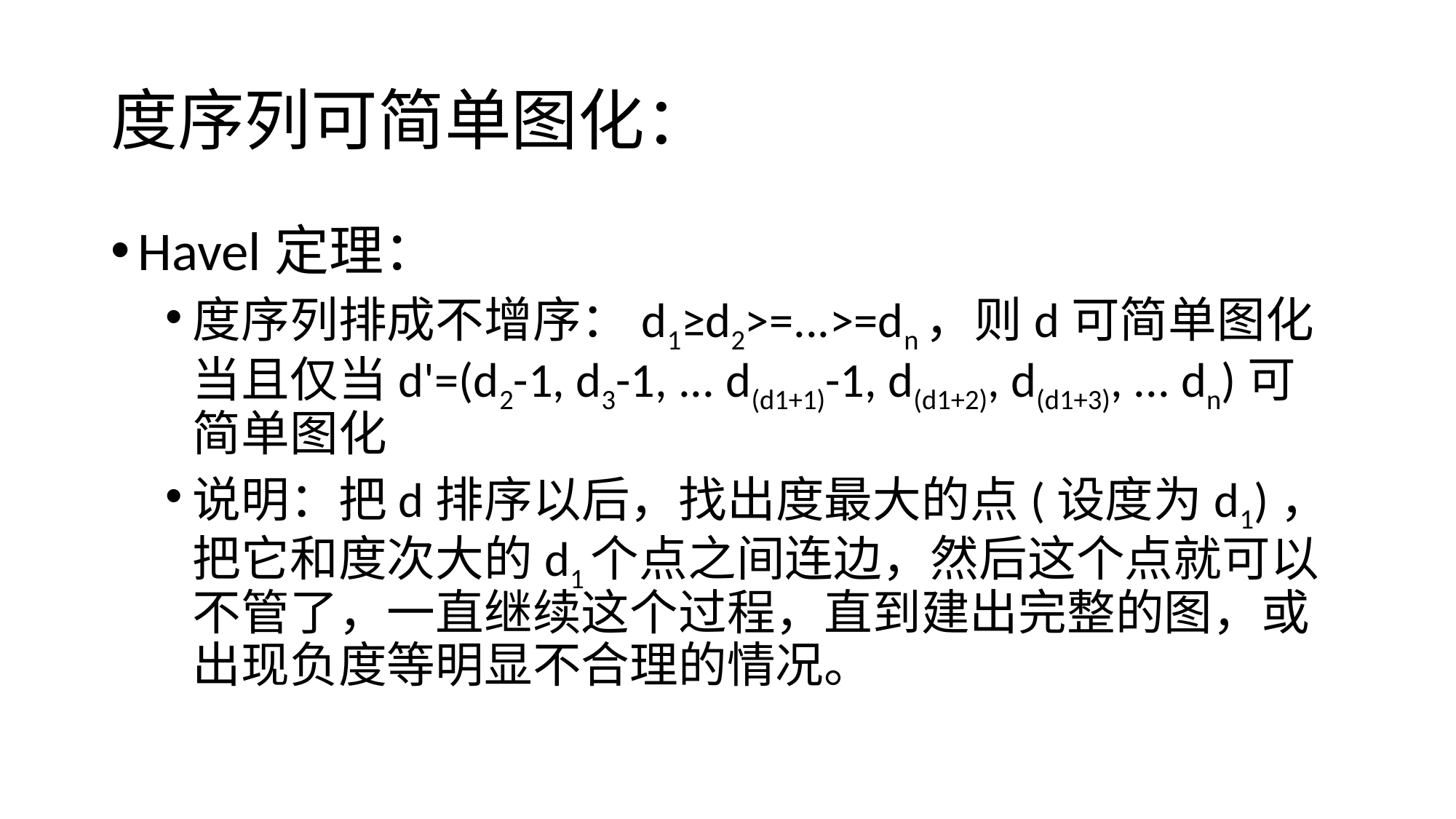

# 度序列可简单图化：
Havel定理：
度序列排成不增序：d1≥d2>=...>=dn，则d可简单图化当且仅当d'=(d2-1, d3-1, ... d(d1+1)-1, d(d1+2), d(d1+3), ... dn)可简单图化
说明：把d排序以后，找出度最大的点(设度为d1)，把它和度次大的d1个点之间连边，然后这个点就可以不管了，一直继续这个过程，直到建出完整的图，或出现负度等明显不合理的情况。